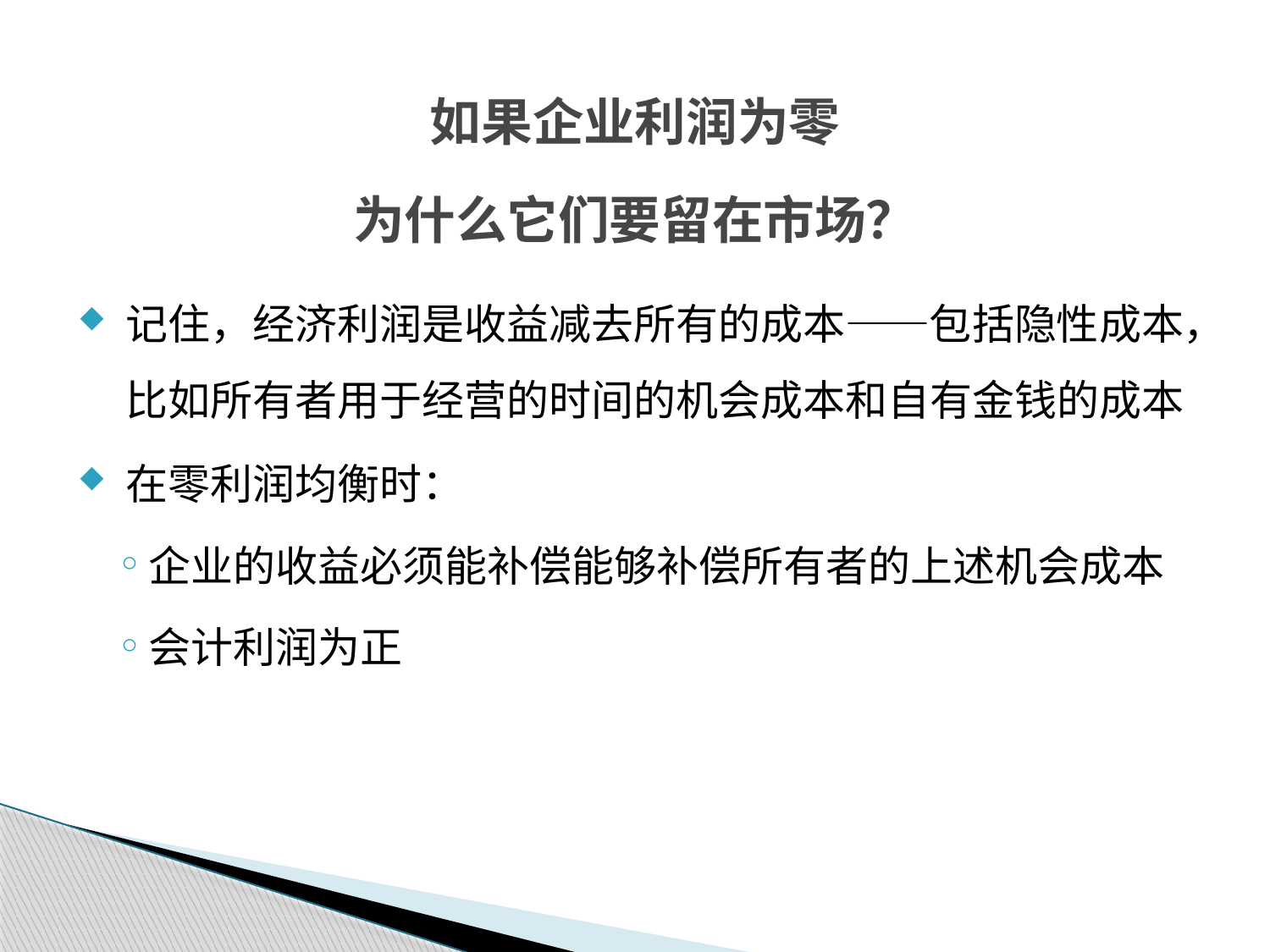

如果企业利润为零
为什么它们要留在市场？
记住，经济利润是收益减去所有的成本——包括隐性成本，比如所有者用于经营的时间的机会成本和自有金钱的成本
在零利润均衡时：
企业的收益必须能补偿能够补偿所有者的上述机会成本
会计利润为正